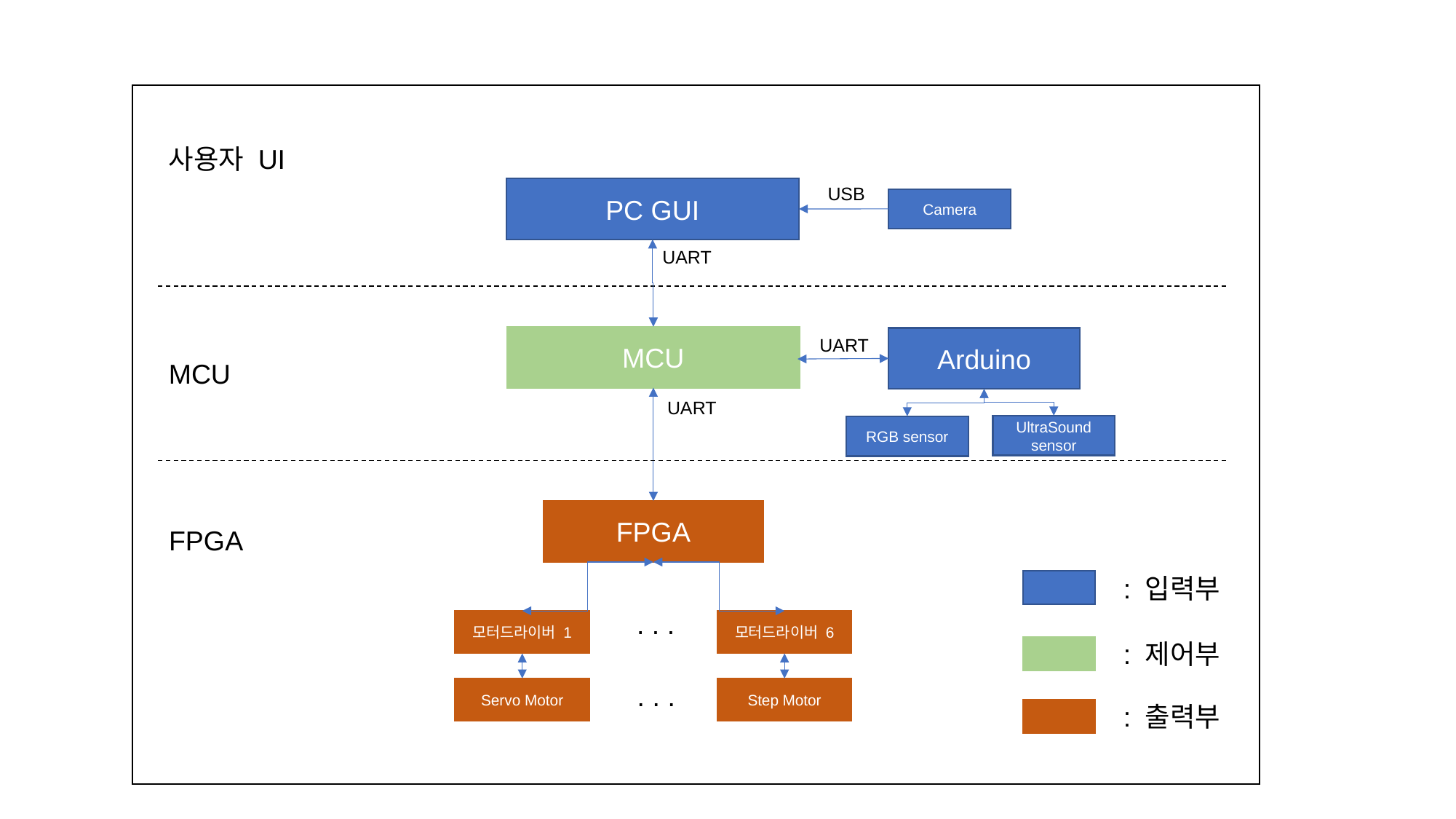

사용자 UI
PC GUI
UART
MCU
Arduino
UART
MCU
UART
UltraSound sensor
RGB sensor
FPGA
FPGA
. . .
모터드라이버 1
모터드라이버 6
. . .
Servo Motor
Step Motor
: 입력부

: 제어부

: 출력부

USB
Camera